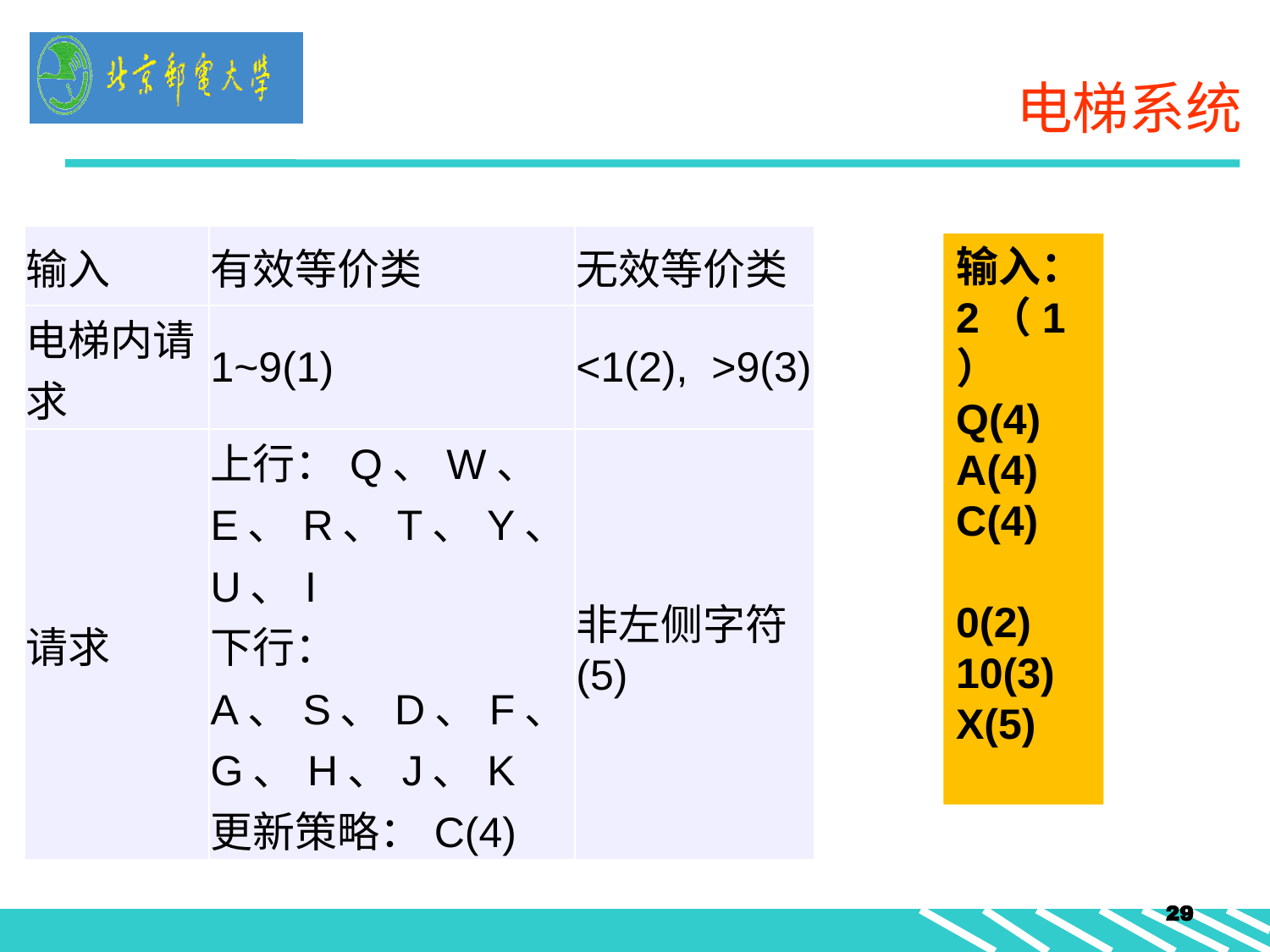

# 电梯系统
| 输入 | 有效等价类 | 无效等价类 |
| --- | --- | --- |
| 电梯内请求 | 1~9(1) | <1(2), >9(3) |
| 请求 | 上行：Q、W、E、R、T、Y、U、I 下行：A、S、D、F、G、H、J、K 更新策略：C(4) | 非左侧字符(5) |
输入：
2（1）
Q(4)
A(4)
C(4)

0(2)
10(3)
X(5)

29